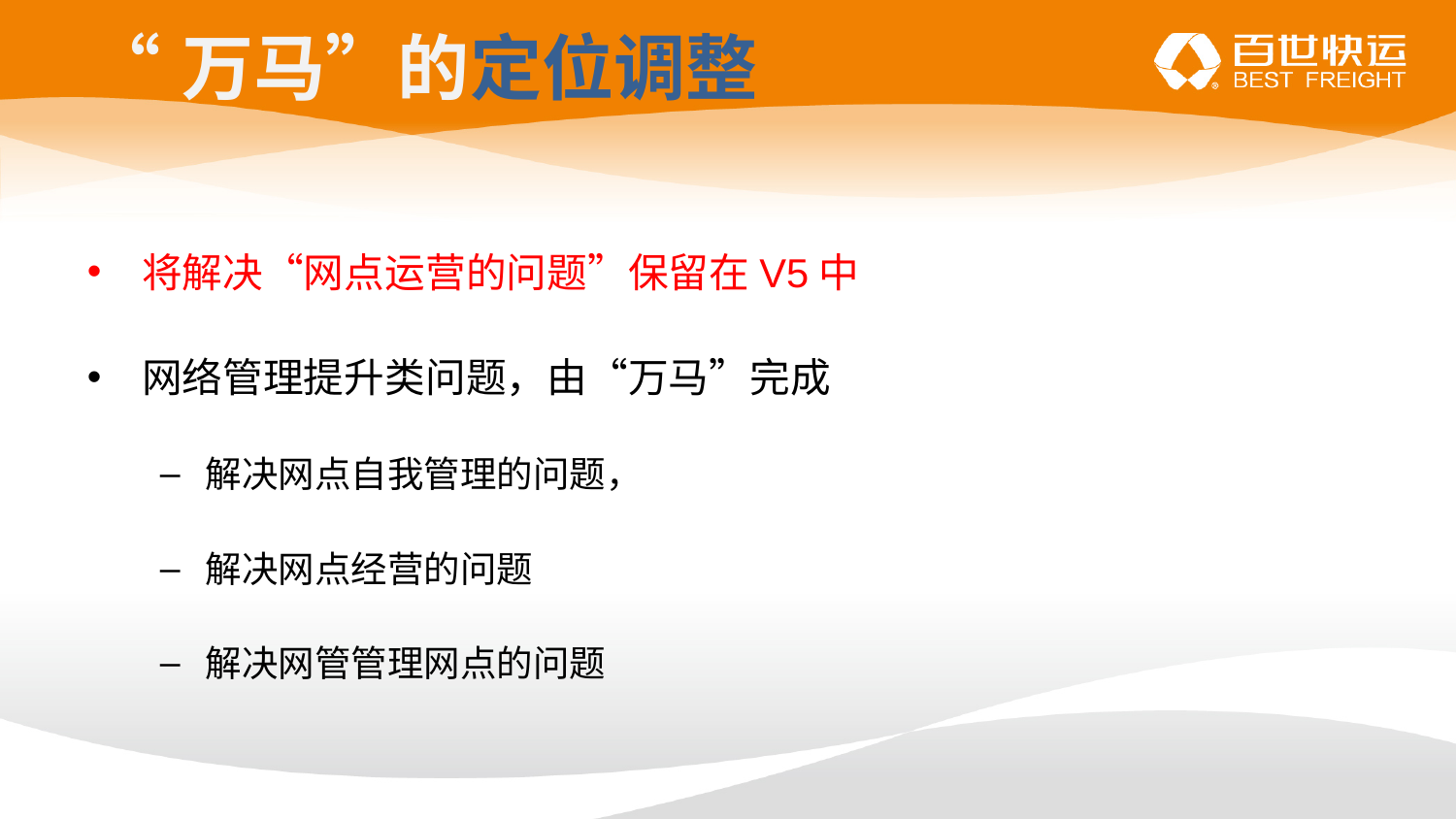

# “万马”的定位调整
将解决“网点运营的问题”保留在V5中
网络管理提升类问题，由“万马”完成
解决网点自我管理的问题，
解决网点经营的问题
解决网管管理网点的问题